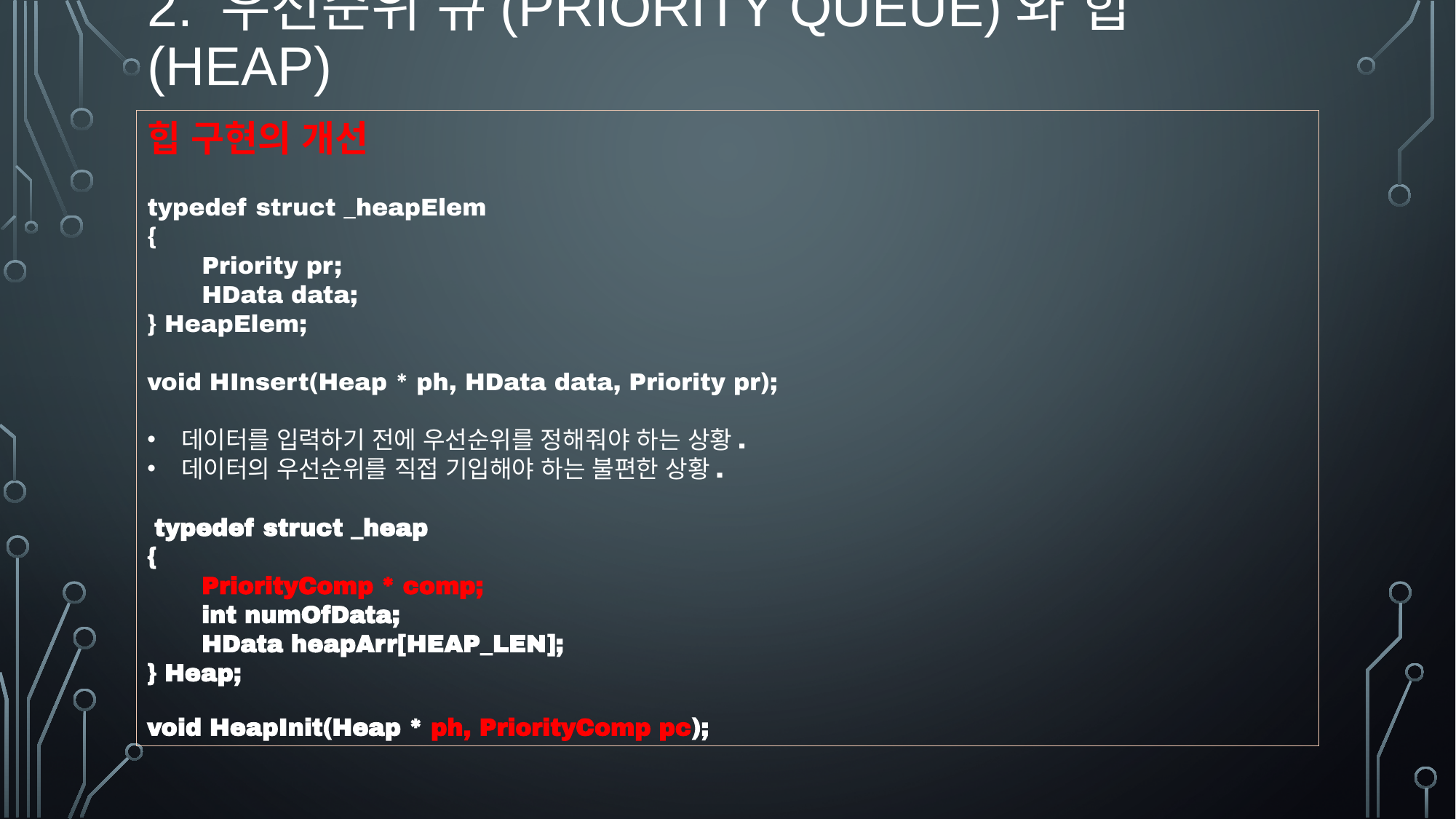

# 2. 우선순위 큐(priority queue)와 힙(heap)
힙 구현의 개선

typedef struct _heapElem
{
Priority pr;
HData data;
} HeapElem;

void HInsert(Heap * ph, HData data, Priority pr);

데이터를 입력하기 전에 우선순위를 정해줘야 하는 상황.
데이터의 우선순위를 직접 기입해야 하는 불편한 상황.

 typedef struct _heap
{
PriorityComp * comp;
int numOfData;
HData heapArr[HEAP_LEN];
} Heap;

void HeapInit(Heap * ph, PriorityComp pc);